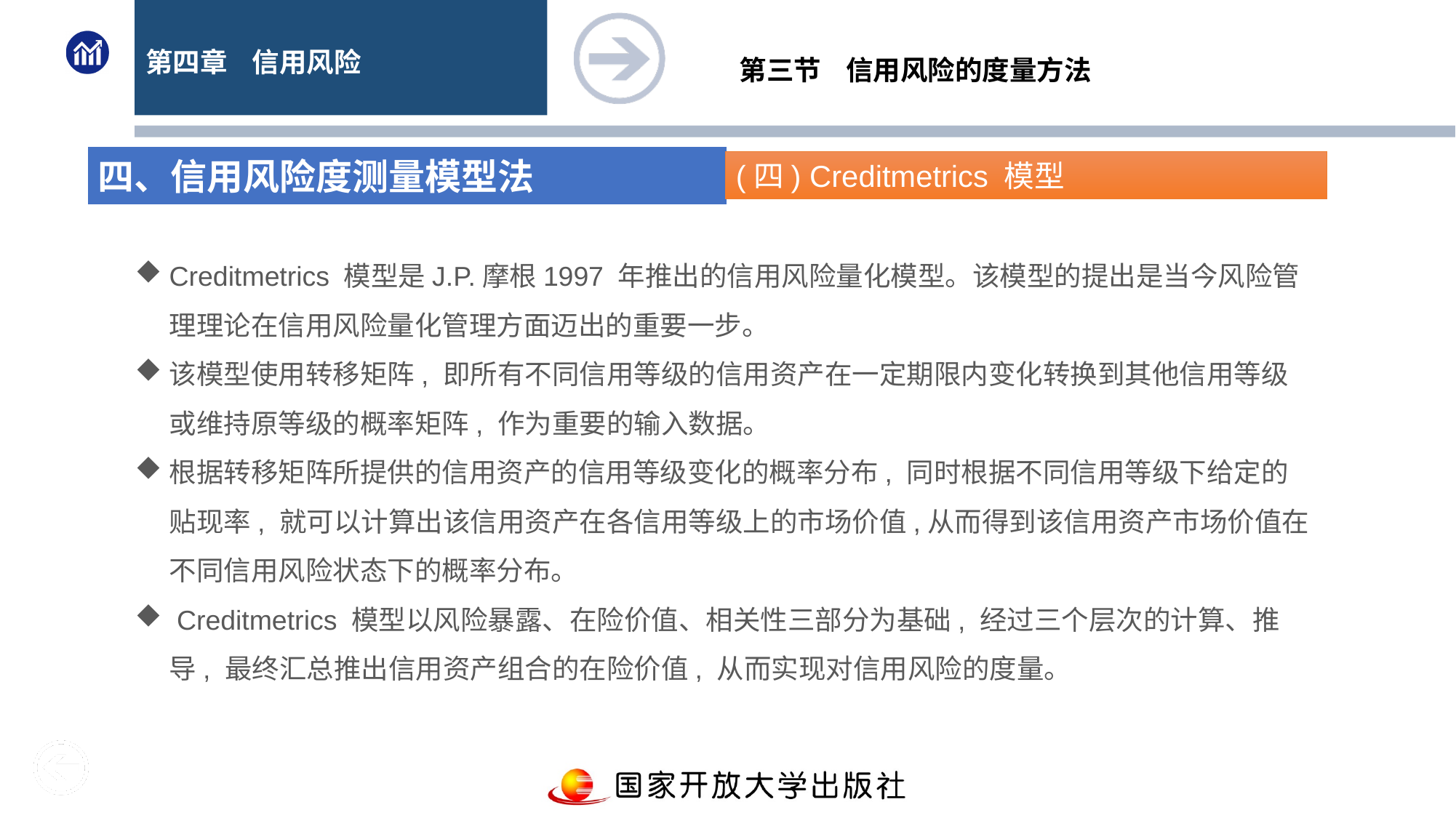

第三节    信用风险的度量方法
第四章    信用风险
四、信用风险度测量模型法
(四) Creditmetrics 模型
Creditmetrics 模型是J.P.摩根1997 年推出的信用风险量化模型。该模型的提出是当今风险管理理论在信用风险量化管理方面迈出的重要一步。
该模型使用转移矩阵, 即所有不同信用等级的信用资产在一定期限内变化转换到其他信用等级或维持原等级的概率矩阵, 作为重要的输入数据。
根据转移矩阵所提供的信用资产的信用等级变化的概率分布, 同时根据不同信用等级下给定的贴现率, 就可以计算出该信用资产在各信用等级上的市场价值,从而得到该信用资产市场价值在不同信用风险状态下的概率分布。
 Creditmetrics 模型以风险暴露、在险价值、相关性三部分为基础, 经过三个层次的计算、推导, 最终汇总推出信用资产组合的在险价值, 从而实现对信用风险的度量。